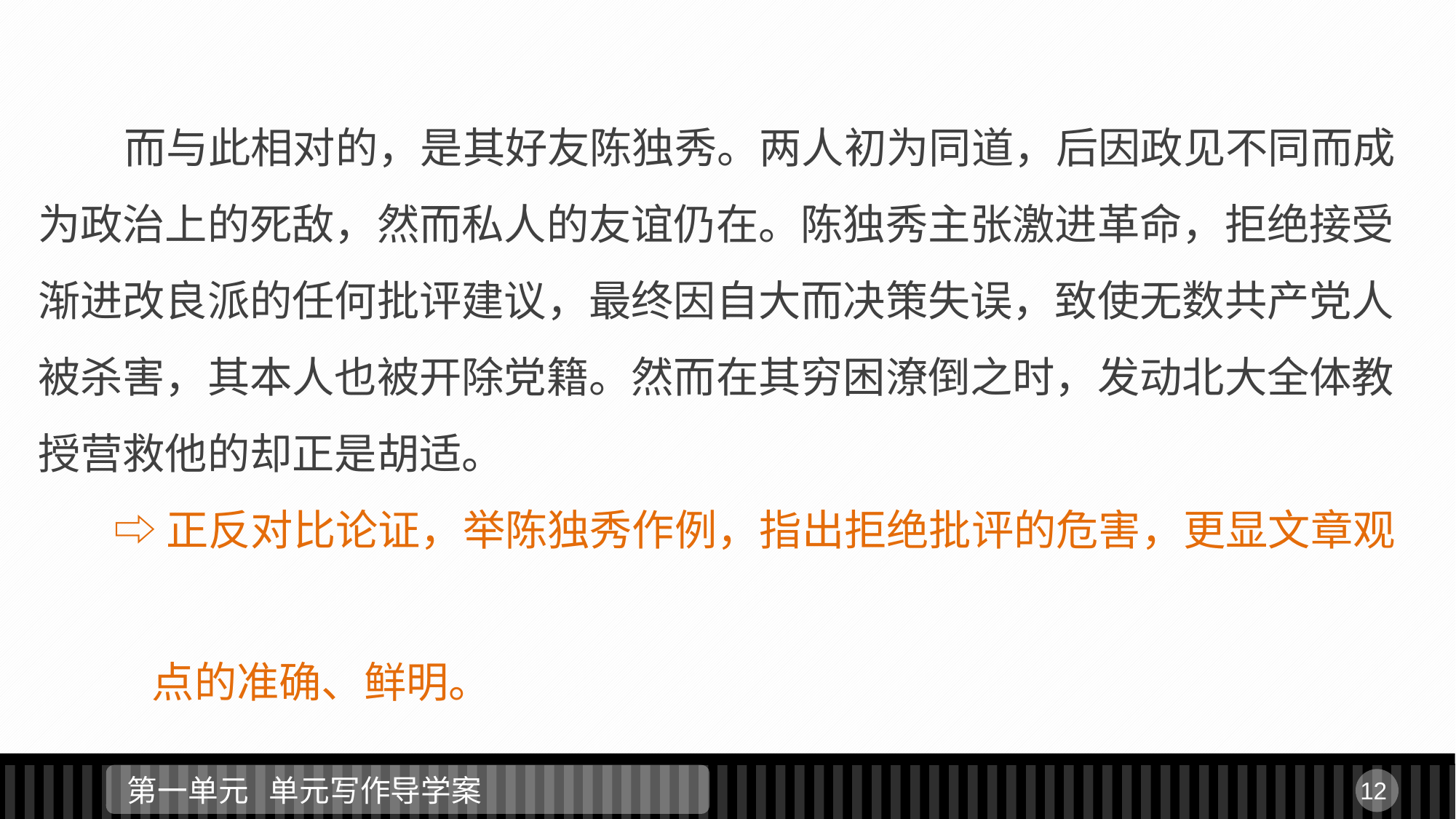

而与此相对的，是其好友陈独秀。两人初为同道，后因政见不同而成为政治上的死敌，然而私人的友谊仍在。陈独秀主张激进革命，拒绝接受渐进改良派的任何批评建议，最终因自大而决策失误，致使无数共产党人被杀害，其本人也被开除党籍。然而在其穷困潦倒之时，发动北大全体教授营救他的却正是胡适。
        ⇨正反对比论证，举陈独秀作例，指出拒绝批评的危害，更显文章观
           点的准确、鲜明。